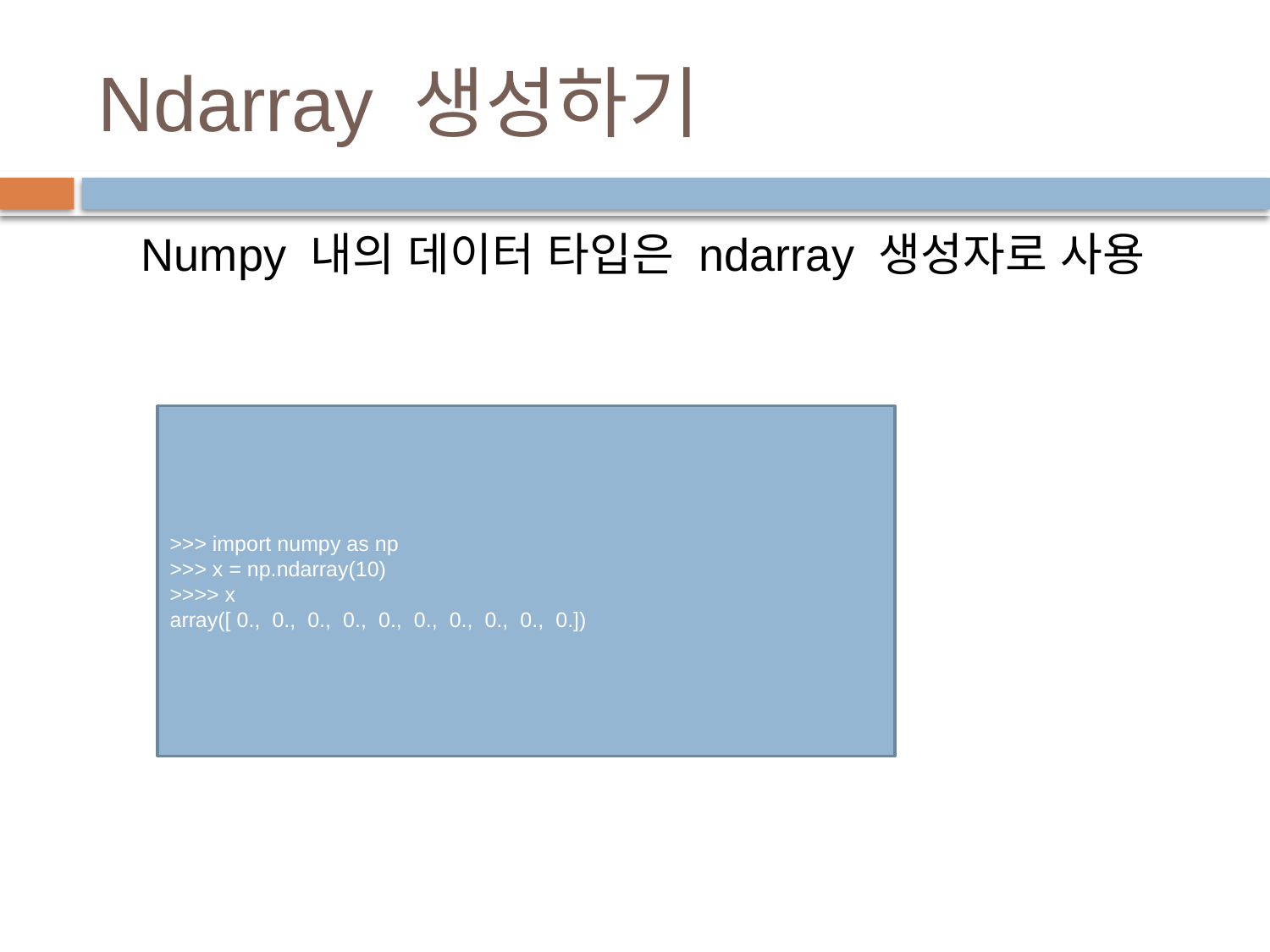

# Ndarray 생성하기
Numpy 내의 데이터 타입은 ndarray 생성자로 사용
>>> import numpy as np
>>> x = np.ndarray(10)
>>>> x
array([ 0.,  0.,  0.,  0.,  0.,  0.,  0.,  0.,  0.,  0.])